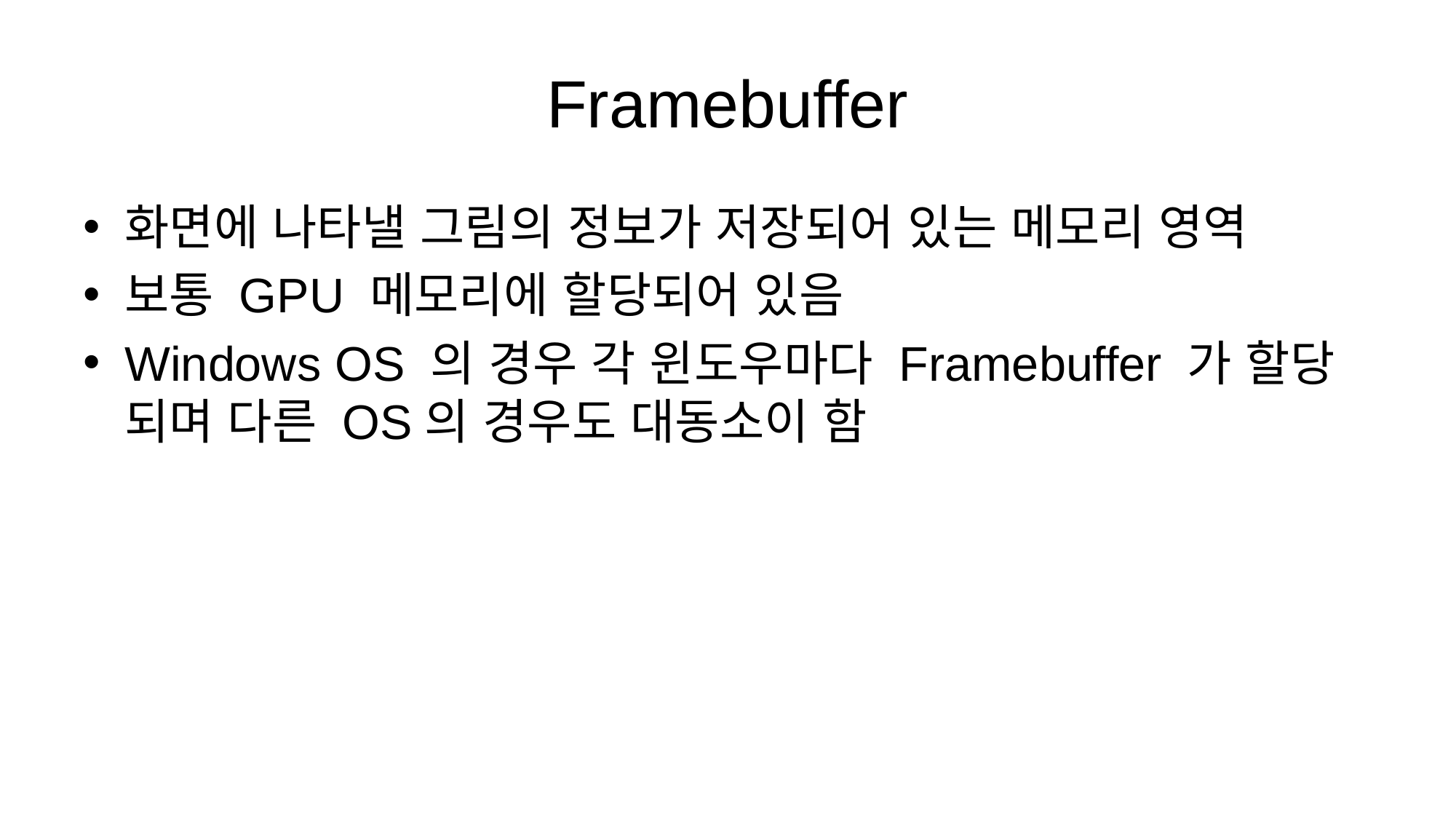

# Framebuffer
화면에 나타낼 그림의 정보가 저장되어 있는 메모리 영역
보통 GPU 메모리에 할당되어 있음
Windows OS 의 경우 각 윈도우마다 Framebuffer 가 할당 되며 다른 OS의 경우도 대동소이 함